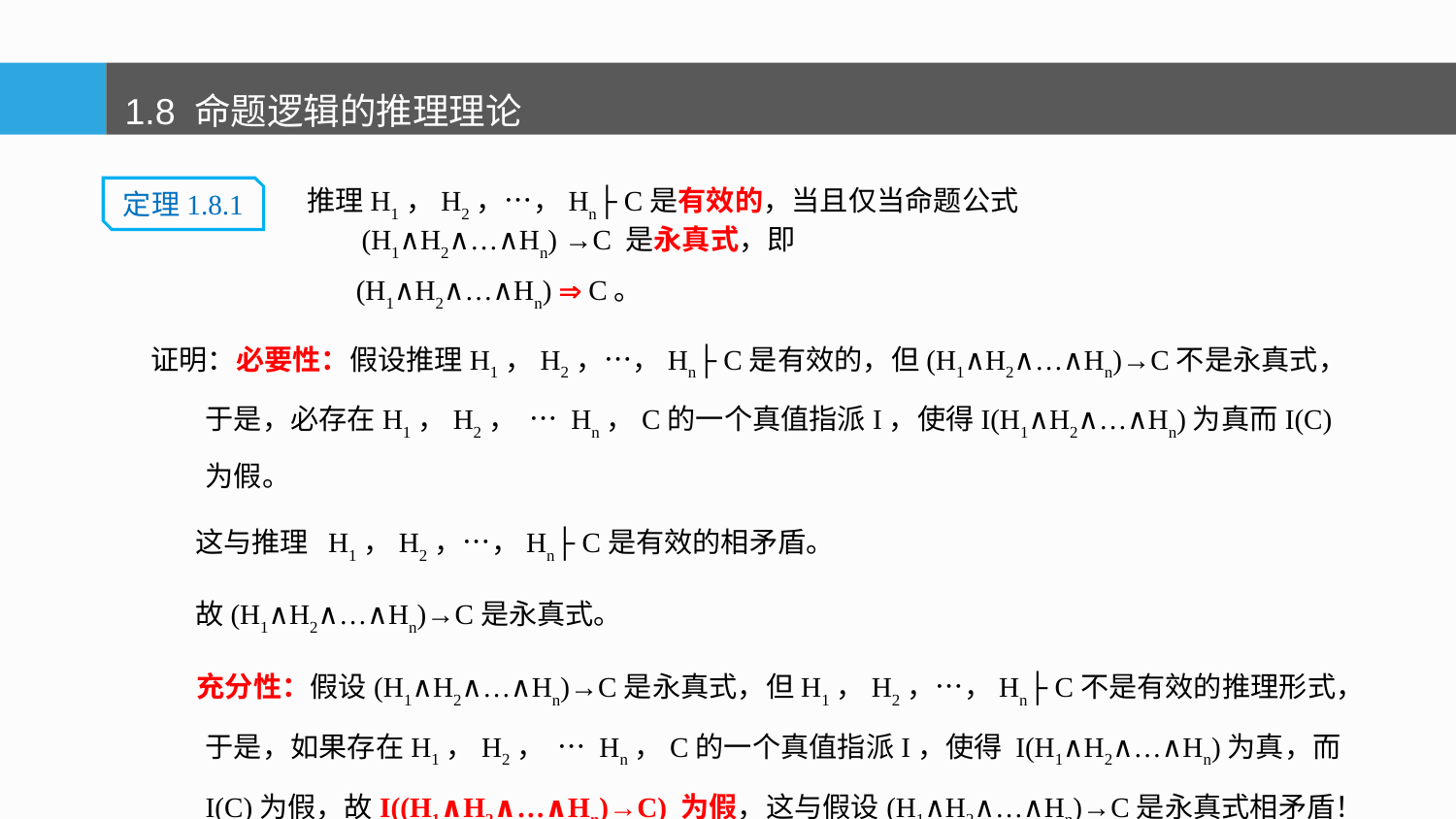

1.8 命题逻辑的推理理论

推理H1，H2，…，Hn├ C是有效的，当且仅当命题公式(H1∧H2∧…∧Hn) →C 是永真式，即
       (H1∧H2∧…∧Hn) ⇒ C。
定理1.8.1
证明：必要性：假设推理H1，H2，…，Hn├ C是有效的，但(H1∧H2∧…∧Hn)→C不是永真式，于是，必存在H1，H2，  … Hn，C的一个真值指派I，使得I(H1∧H2∧…∧Hn)为真而I(C)为假。
      这与推理  H1，H2，…，Hn├ C是有效的相矛盾。
      故(H1∧H2∧…∧Hn)→C是永真式。
      充分性：假设(H1∧H2∧…∧Hn)→C是永真式，但H1，H2，…，Hn├ C不是有效的推理形式，于是，如果存在H1，H2，  … Hn，C的一个真值指派I，使得 I(H1∧H2∧…∧Hn)为真，而I(C)为假，故I((H1∧H2∧…∧Hn)→C) 为假，这与假设(H1∧H2∧…∧Hn)→C是永真式相矛盾！
        所以，H1，H2，…，Hn├ C是有效的推理形式。